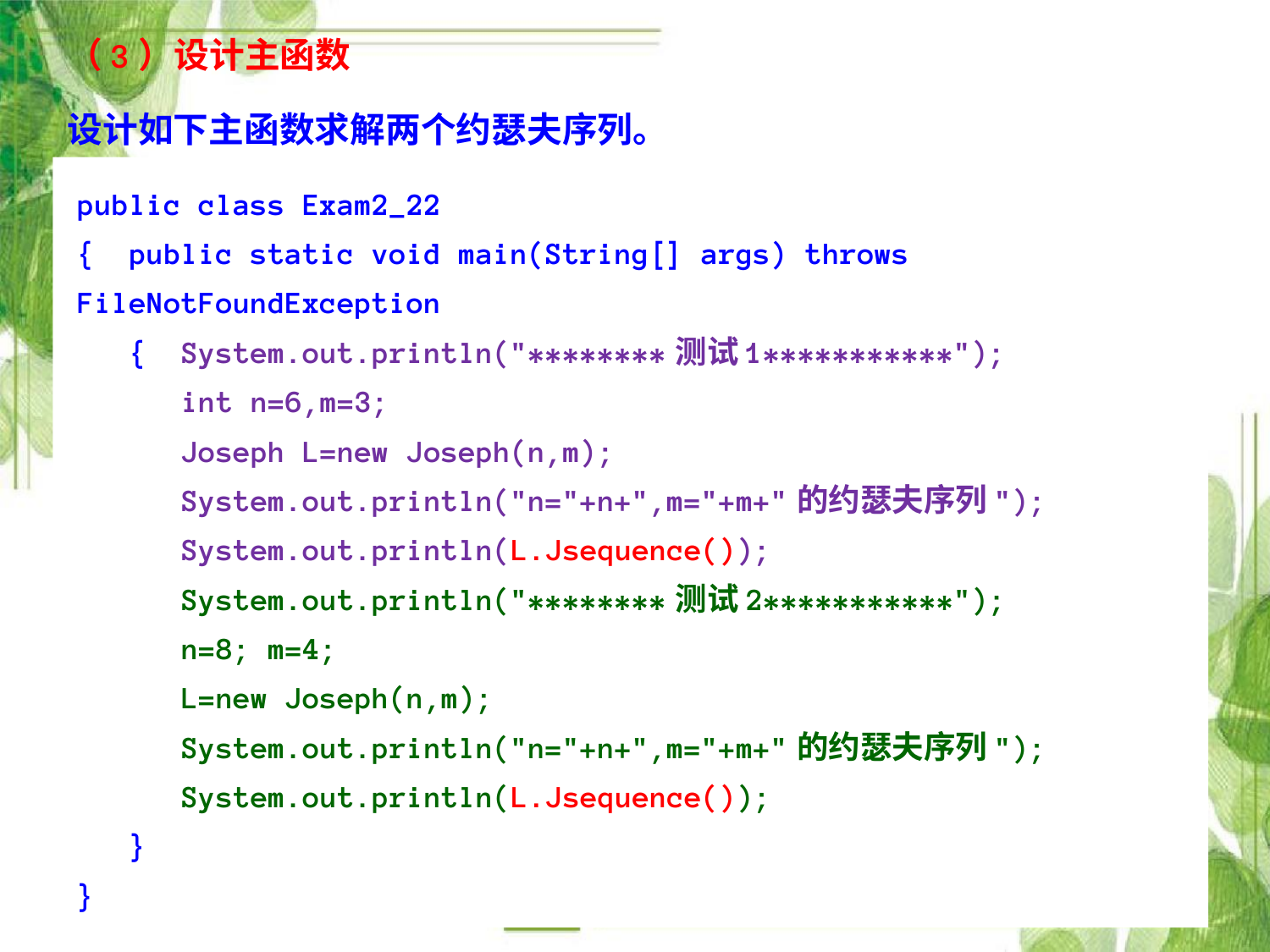

（3）设计主函数
设计如下主函数求解两个约瑟夫序列。
public class Exam2_22
{  public static void main(String[] args) throws FileNotFoundException
   {  System.out.println("********测试1***********");
      int n=6,m=3;
      Joseph L=new Joseph(n,m);
      System.out.println("n="+n+",m="+m+"的约瑟夫序列");
      System.out.println(L.Jsequence());
      System.out.println("********测试2***********");
      n=8; m=4;
      L=new Joseph(n,m);
      System.out.println("n="+n+",m="+m+"的约瑟夫序列");
      System.out.println(L.Jsequence());
   }
}